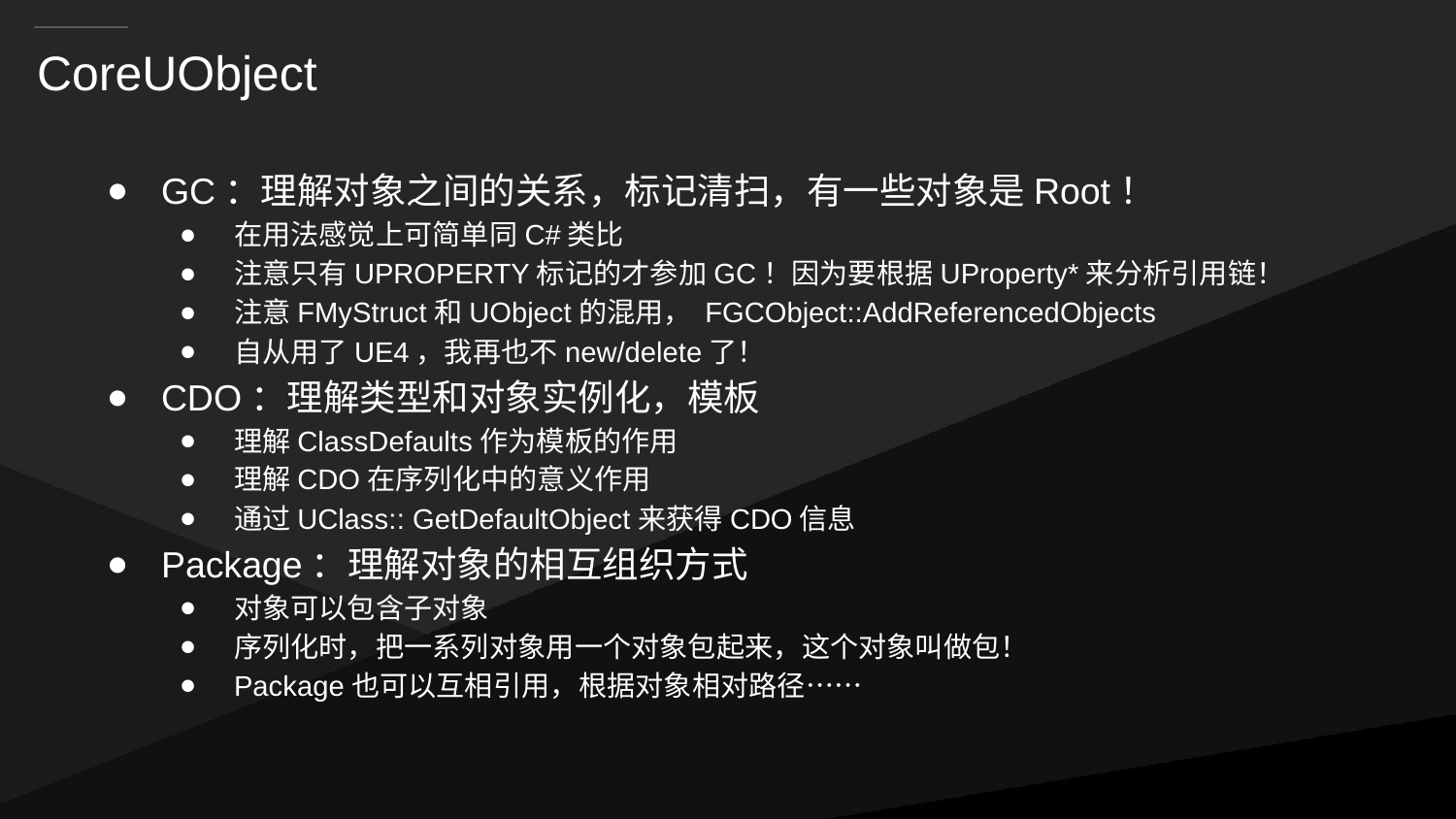

# CoreUObject

GC：理解对象之间的关系，标记清扫，有一些对象是Root！
在用法感觉上可简单同C#类比
注意只有UPROPERTY标记的才参加GC！因为要根据UProperty*来分析引用链！
注意FMyStruct和UObject的混用， FGCObject::AddReferencedObjects
自从用了UE4，我再也不new/delete了！
CDO：理解类型和对象实例化，模板
理解ClassDefaults作为模板的作用
理解CDO在序列化中的意义作用
通过UClass:: GetDefaultObject来获得CDO信息
Package：理解对象的相互组织方式
对象可以包含子对象
序列化时，把一系列对象用一个对象包起来，这个对象叫做包！
Package也可以互相引用，根据对象相对路径……